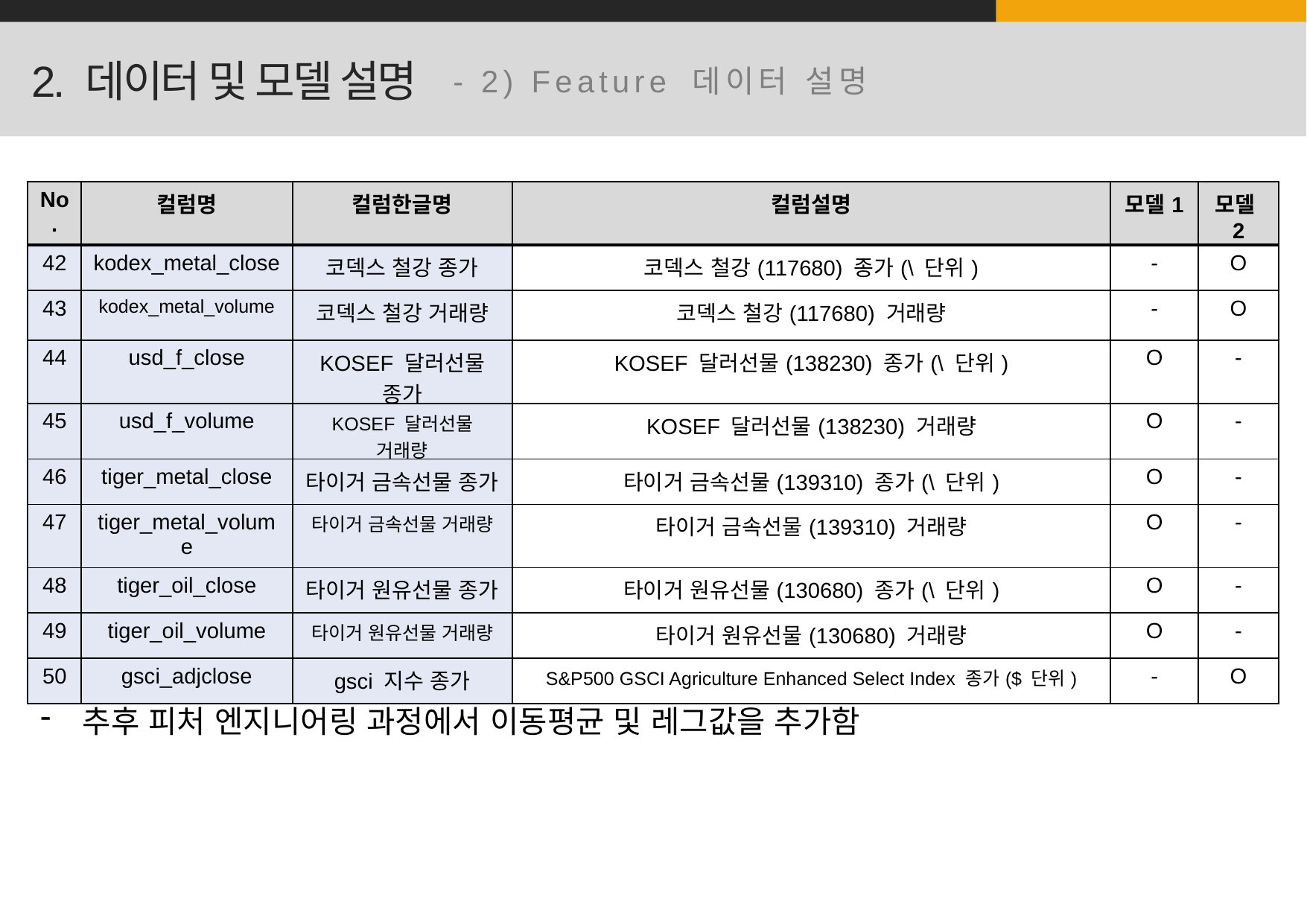

2. 데이터 및 모델 설명
- 2) Feature 데이터 설명
| No. | 컬럼명 | 컬럼한글명 | 컬럼설명 | 모델1 | 모델2 |
| --- | --- | --- | --- | --- | --- |
| 42 | kodex\_metal\_close | 코덱스 철강 종가 | 코덱스 철강(117680) 종가(\ 단위) | - | O |
| 43 | kodex\_metal\_volume | 코덱스 철강 거래량 | 코덱스 철강(117680) 거래량 | - | O |
| 44 | usd\_f\_close | KOSEF 달러선물 종가 | KOSEF 달러선물(138230) 종가(\ 단위) | O | - |
| 45 | usd\_f\_volume | KOSEF 달러선물 거래량 | KOSEF 달러선물(138230) 거래량 | O | - |
| 46 | tiger\_metal\_close | 타이거 금속선물 종가 | 타이거 금속선물(139310) 종가(\ 단위) | O | - |
| 47 | tiger\_metal\_volume | 타이거 금속선물 거래량 | 타이거 금속선물(139310) 거래량 | O | - |
| 48 | tiger\_oil\_close | 타이거 원유선물 종가 | 타이거 원유선물(130680) 종가(\ 단위) | O | - |
| 49 | tiger\_oil\_volume | 타이거 원유선물 거래량 | 타이거 원유선물(130680) 거래량 | O | - |
| 50 | gsci\_adjclose | gsci 지수 종가 | S&P500 GSCI Agriculture Enhanced Select Index 종가($ 단위) | - | O |
추후 피처 엔지니어링 과정에서 이동평균 및 레그값을 추가함